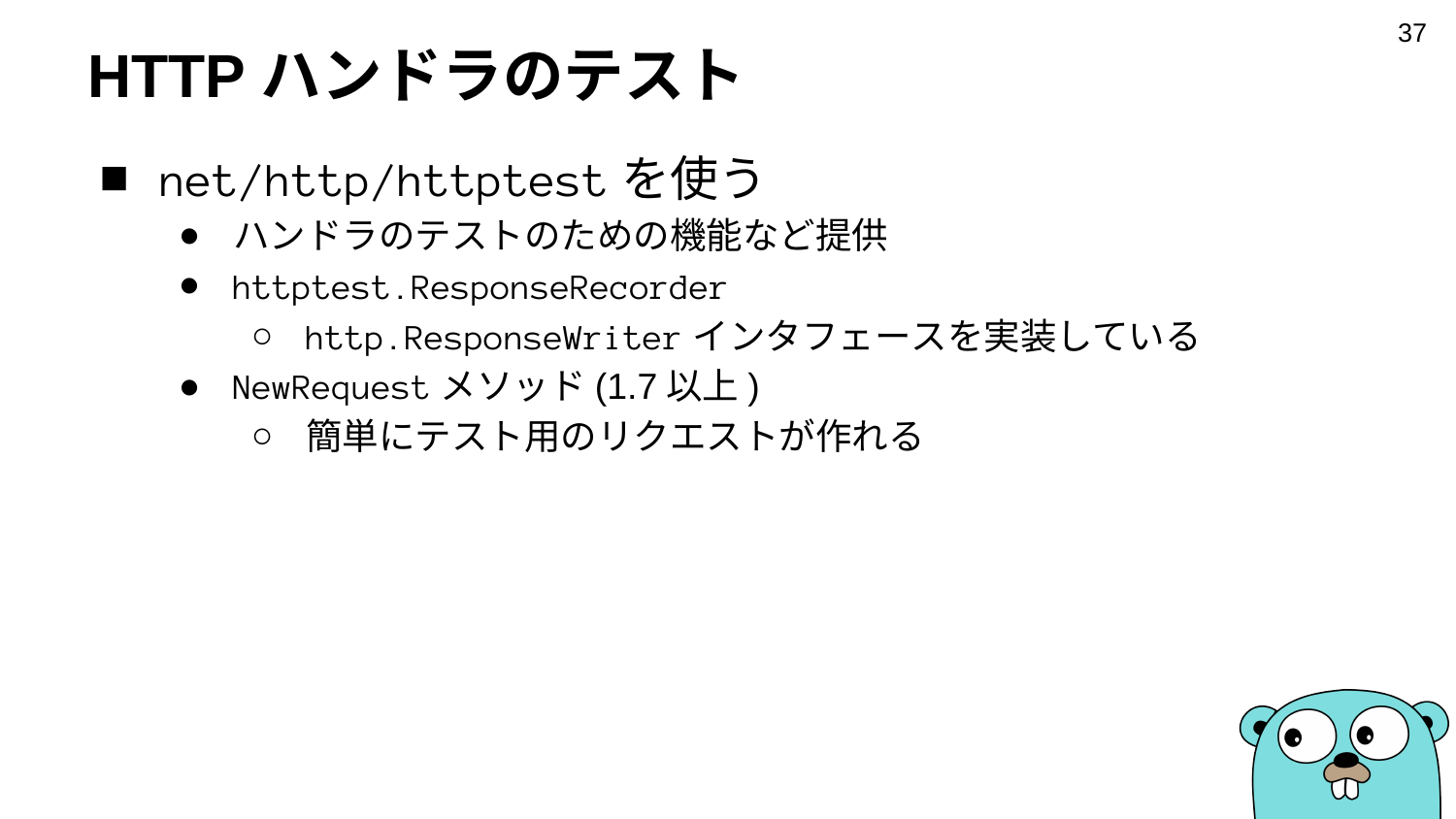

37
# HTTPハンドラのテスト
net/http/httptestを使う
ハンドラのテストのための機能など提供
httptest.ResponseRecorder
http.ResponseWriterインタフェースを実装している
NewRequestメソッド(1.7以上)
簡単にテスト用のリクエストが作れる